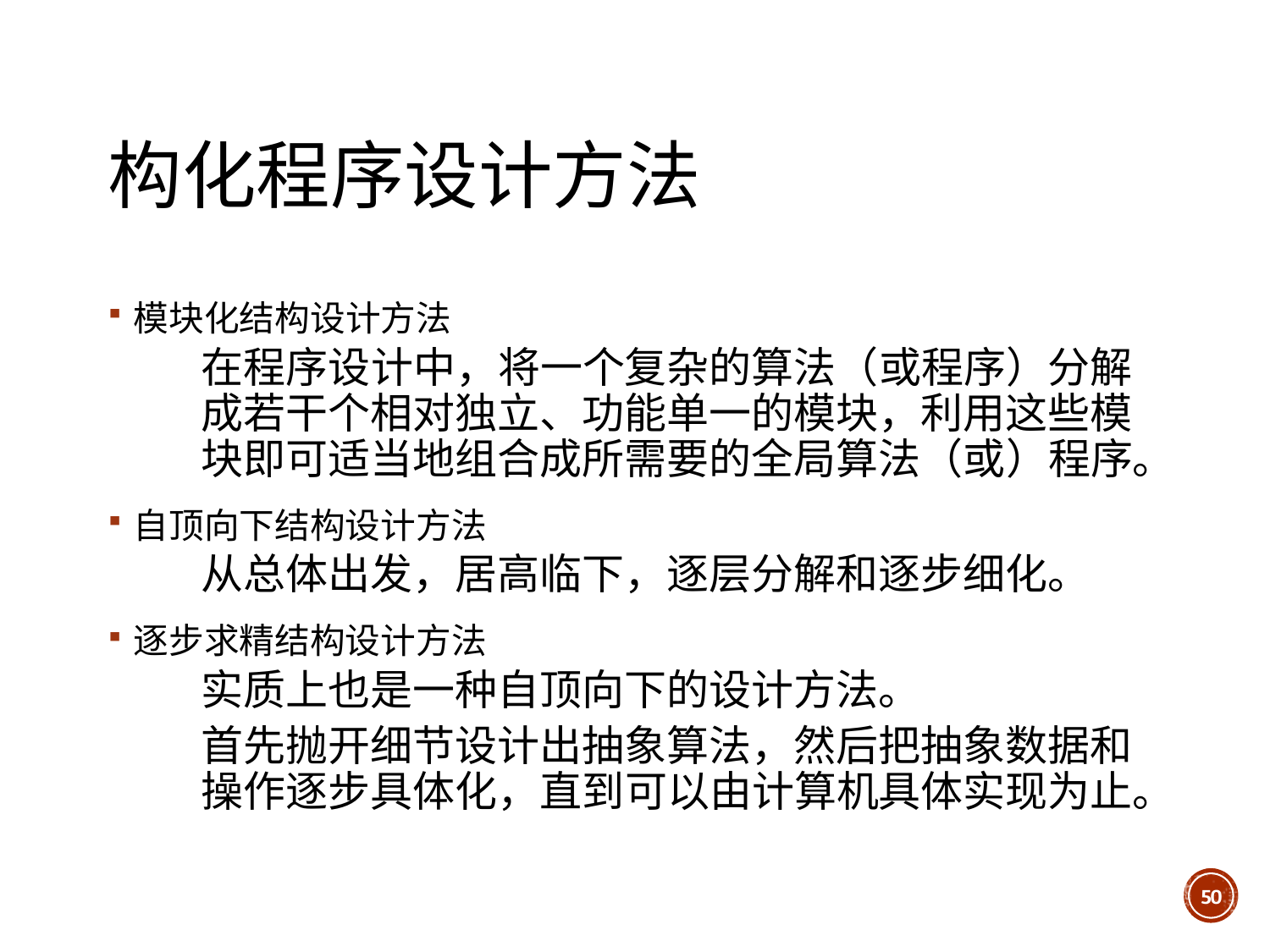

# 构化程序设计方法
模块化结构设计方法
在程序设计中，将一个复杂的算法（或程序）分解成若干个相对独立、功能单一的模块，利用这些模块即可适当地组合成所需要的全局算法（或）程序。
自顶向下结构设计方法
从总体出发，居高临下，逐层分解和逐步细化。
逐步求精结构设计方法
实质上也是一种自顶向下的设计方法。
首先抛开细节设计出抽象算法，然后把抽象数据和操作逐步具体化，直到可以由计算机具体实现为止。
50